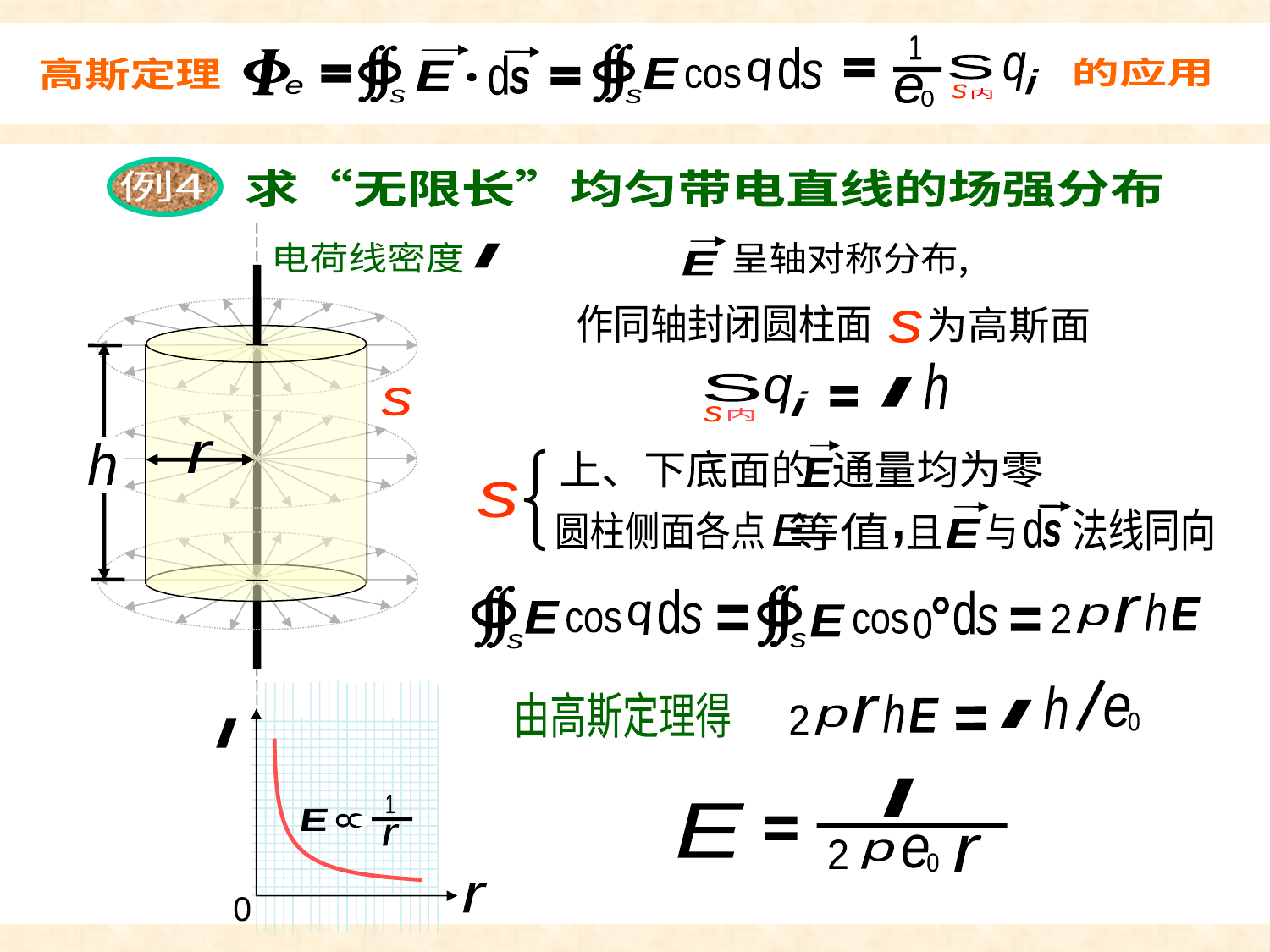

1
q
Σ
i

ε
0
s
内

s

s
d

e

d
s

E
θ
cos

s
E

高斯定理
的应用

带电长直线

例4
求“无限长”均匀带电直线的场强分布

E
呈轴对称分布,
电荷线密度
λ

s

h
r
r

作同轴封闭圆柱面
为高斯面
s

h
λ
Σ
q
i

s
内

E
上、下底面的  通量均为零

s

d
s

E
法线同向
圆柱侧面各点
 等值
与
E
且
,

h
d
s
d
s

0
cos
E

r
E

E
θ
cos

2
π

s
s

h

h
由高斯定理得
ε
0
r
E
λ

2
π
λ
E

ε
0
r
2
π

λ

r

0
1

r
E
8